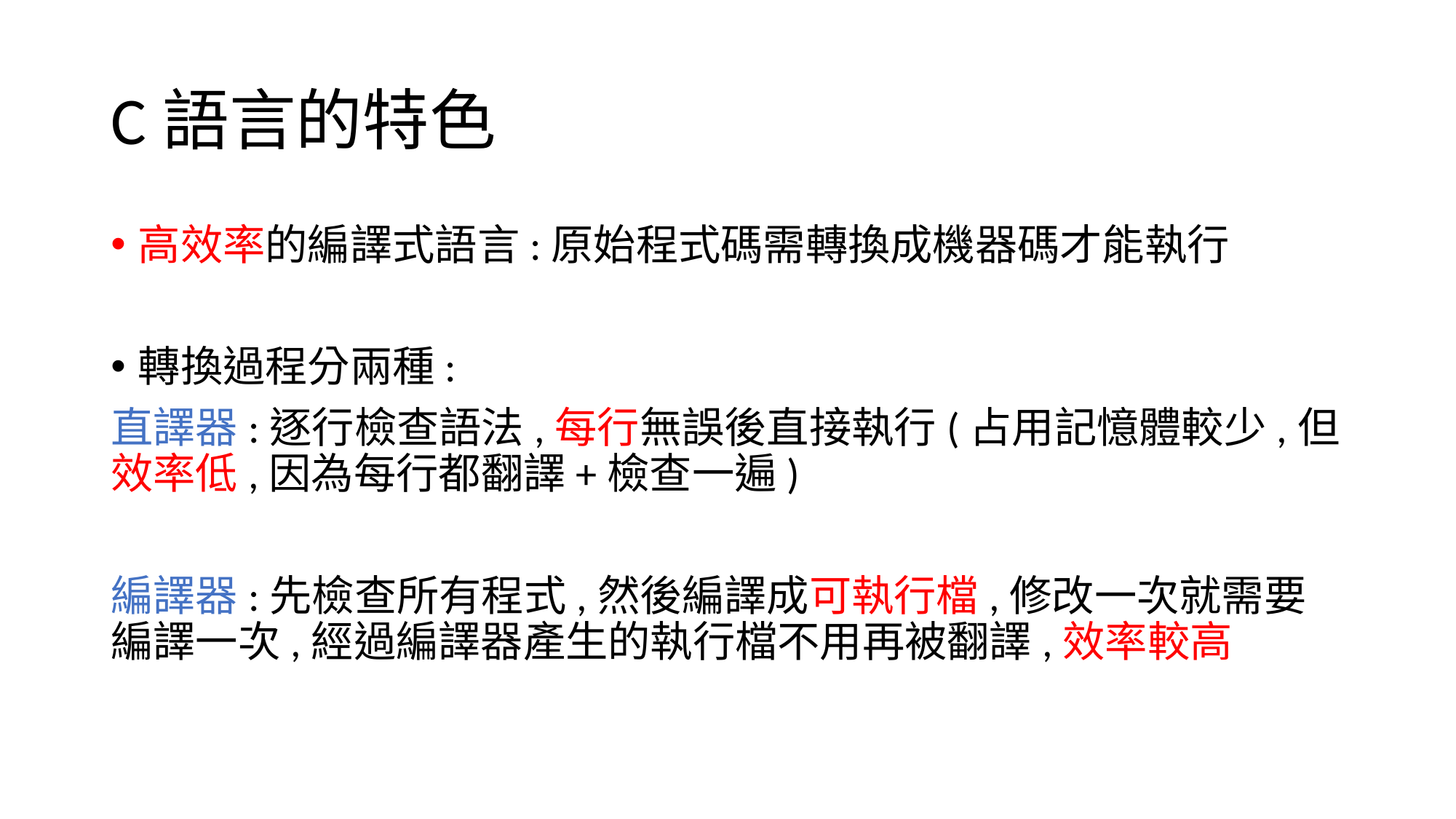

# C語言的特色
高效率的編譯式語言:原始程式碼需轉換成機器碼才能執行

轉換過程分兩種:
直譯器:逐行檢查語法,每行無誤後直接執行(占用記憶體較少,但效率低,因為每行都翻譯+檢查一遍)

編譯器:先檢查所有程式,然後編譯成可執行檔,修改一次就需要編譯一次,經過編譯器產生的執行檔不用再被翻譯,效率較高